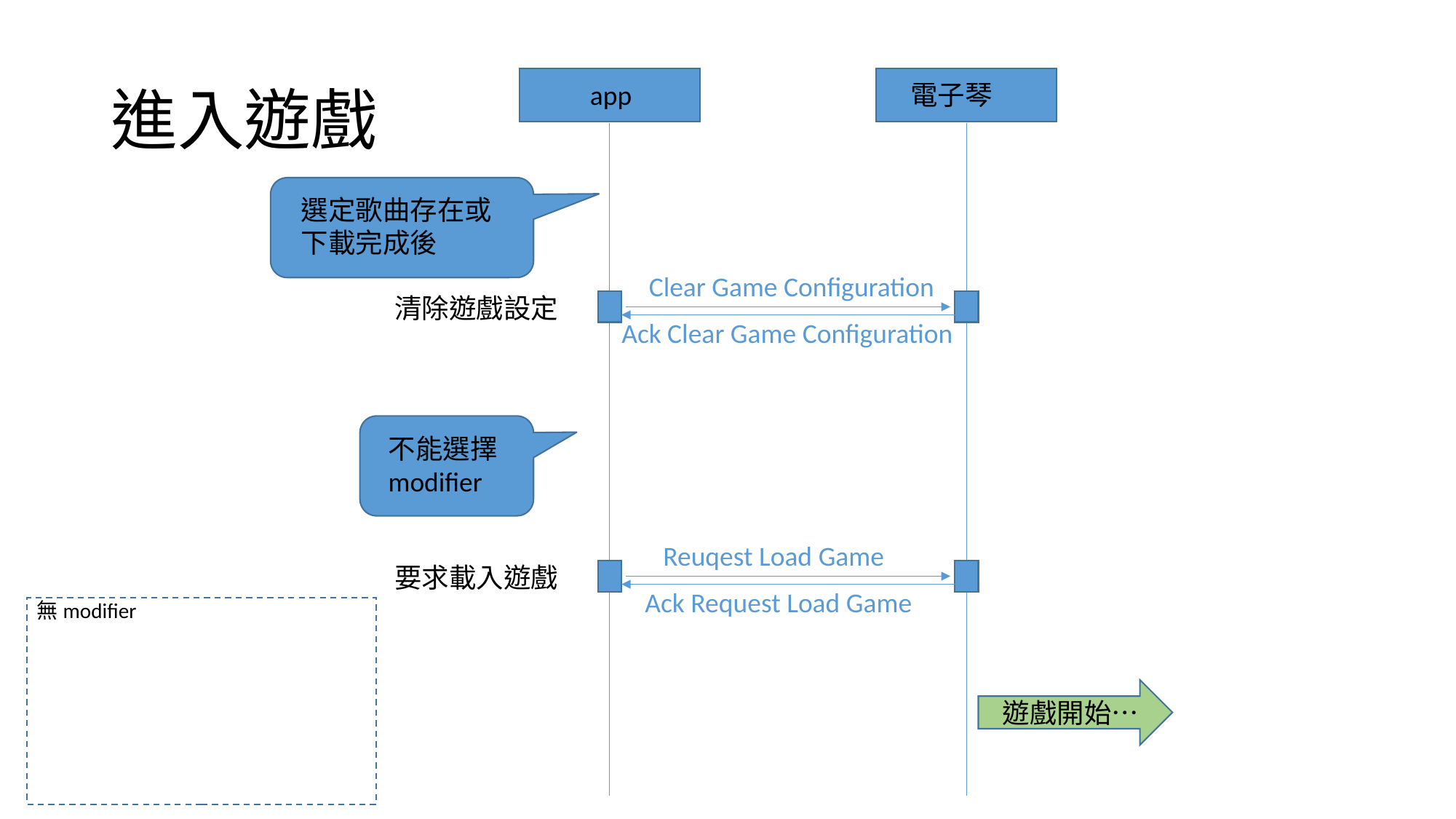

# 進入遊戲

app
電子琴

選定歌曲存在或下載完成後
Clear Game Configuration
清除遊戲設定

Ack Clear Game Configuration

不能選擇modifier
Reuqest Load Game
要求載入遊戲

Ack Request Load Game
無modifier

遊戲開始…